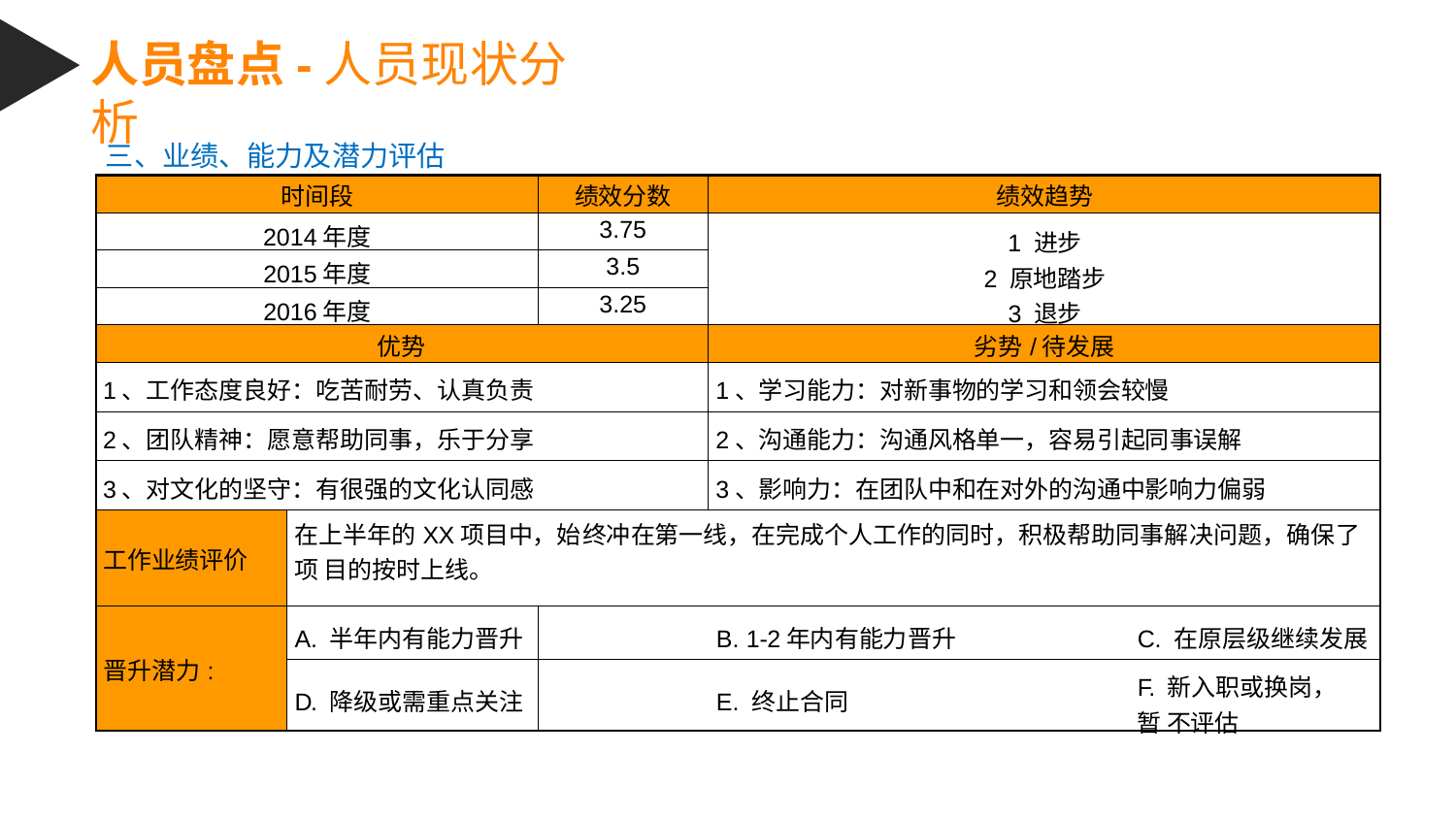

# 人员盘点-人员现状分析
三、业绩、能力及潜力评估
| 时间段 |  | 绩效分数 | 绩效趋势 |  |
| --- | --- | --- | --- | --- |
| 2014年度 |  | 3.75 | 1 进步 2 原地踏步 3 退步 |  |
| 2015年度 |  | 3.5 |  |  |
| 2016年度 |  | 3.25 |  |  |
| 优势 |  |  | 劣势/待发展 |  |
| 1、工作态度良好：吃苦耐劳、认真负责 |  |  | 1、学习能力：对新事物的学习和领会较慢 |  |
| 2、团队精神：愿意帮助同事，乐于分享 |  |  | 2、沟通能力：沟通风格单一，容易引起同事误解 |  |
| 3、对文化的坚守：有很强的文化认同感 |  |  | 3、影响力：在团队中和在对外的沟通中影响力偏弱 |  |
| 工作业绩评价 | 在上半年的XX项目中，始终冲在第一线，在完成个人工作的同时，积极帮助同事解决问题，确保了项 目的按时上线。 |  |  |  |
| 晋升潜力: | A. 半年内有能力晋升 |  | B. 1-2年内有能力晋升 | C. 在原层级继续发展 |
|  | D. 降级或需重点关注 |  | E. 终止合同 | F. 新入职或换岗，暂 不评估 |